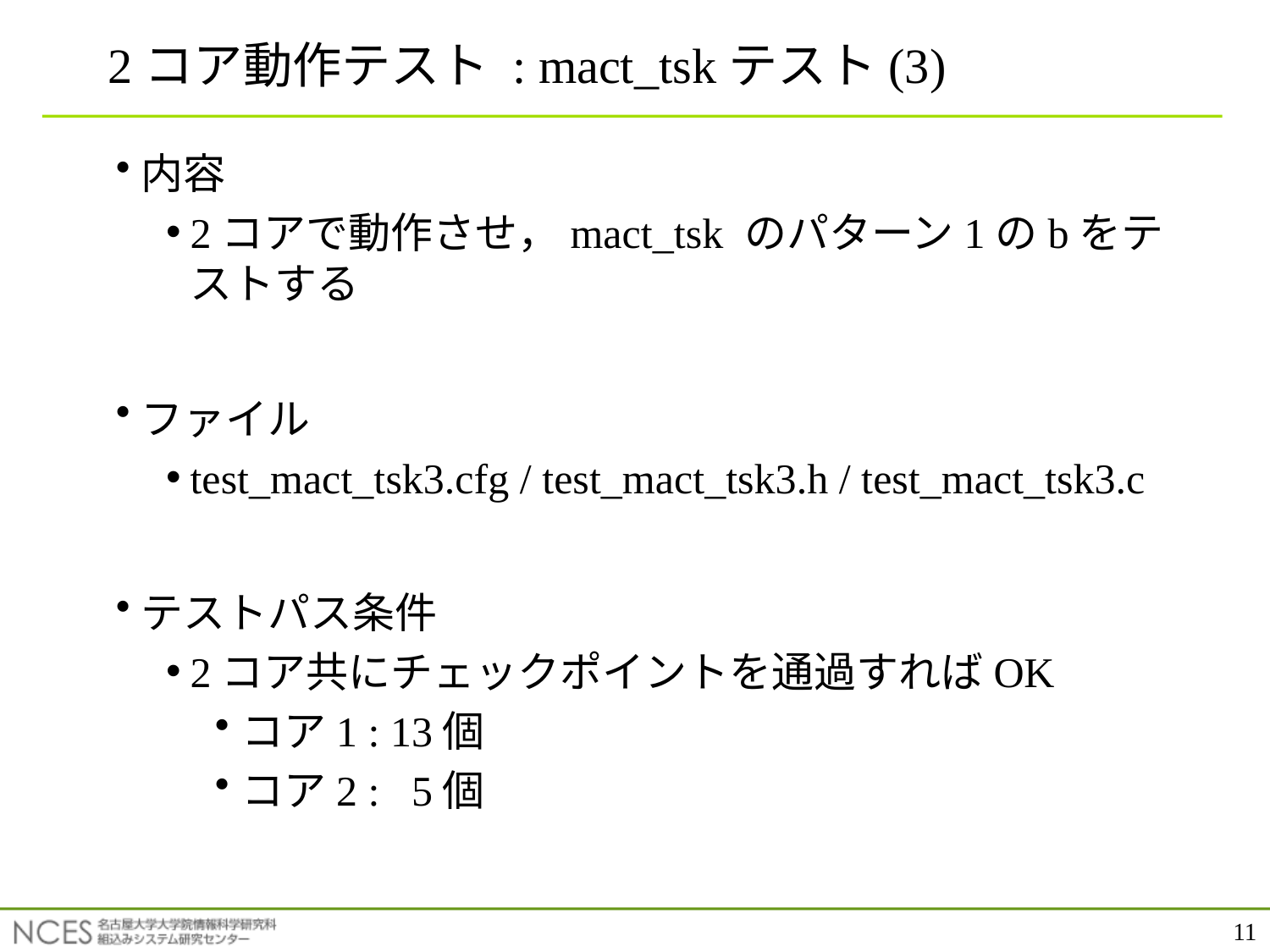

2コア動作テスト : mact_tskテスト(3)
内容
2コアで動作させ，mact_tsk のパターン1のbをテストする

ファイル
test_mact_tsk3.cfg / test_mact_tsk3.h / test_mact_tsk3.c

テストパス条件
2コア共にチェックポイントを通過すればOK
コア1 : 13個
コア2 :   5個
11